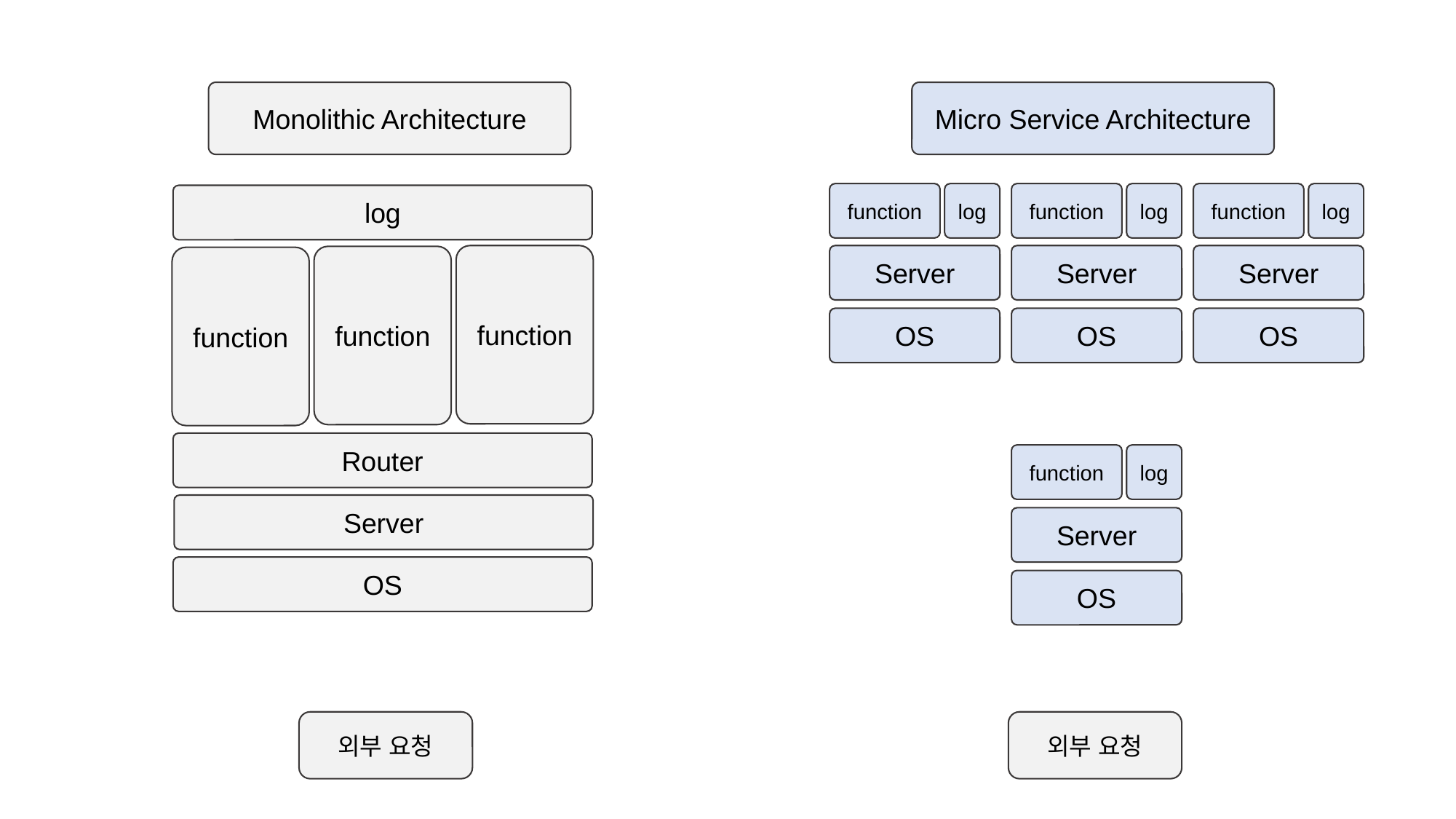

Monolithic Architecture
Micro Service Architecture

function
log
function
log
function
log
log
function
Server
Server
Server
function
function
OS
OS
OS
HTTP 통신
Router
function
log
Server
Server
OS
OS
HTTP 통신
HTTP 통신
외부 요청
외부 요청